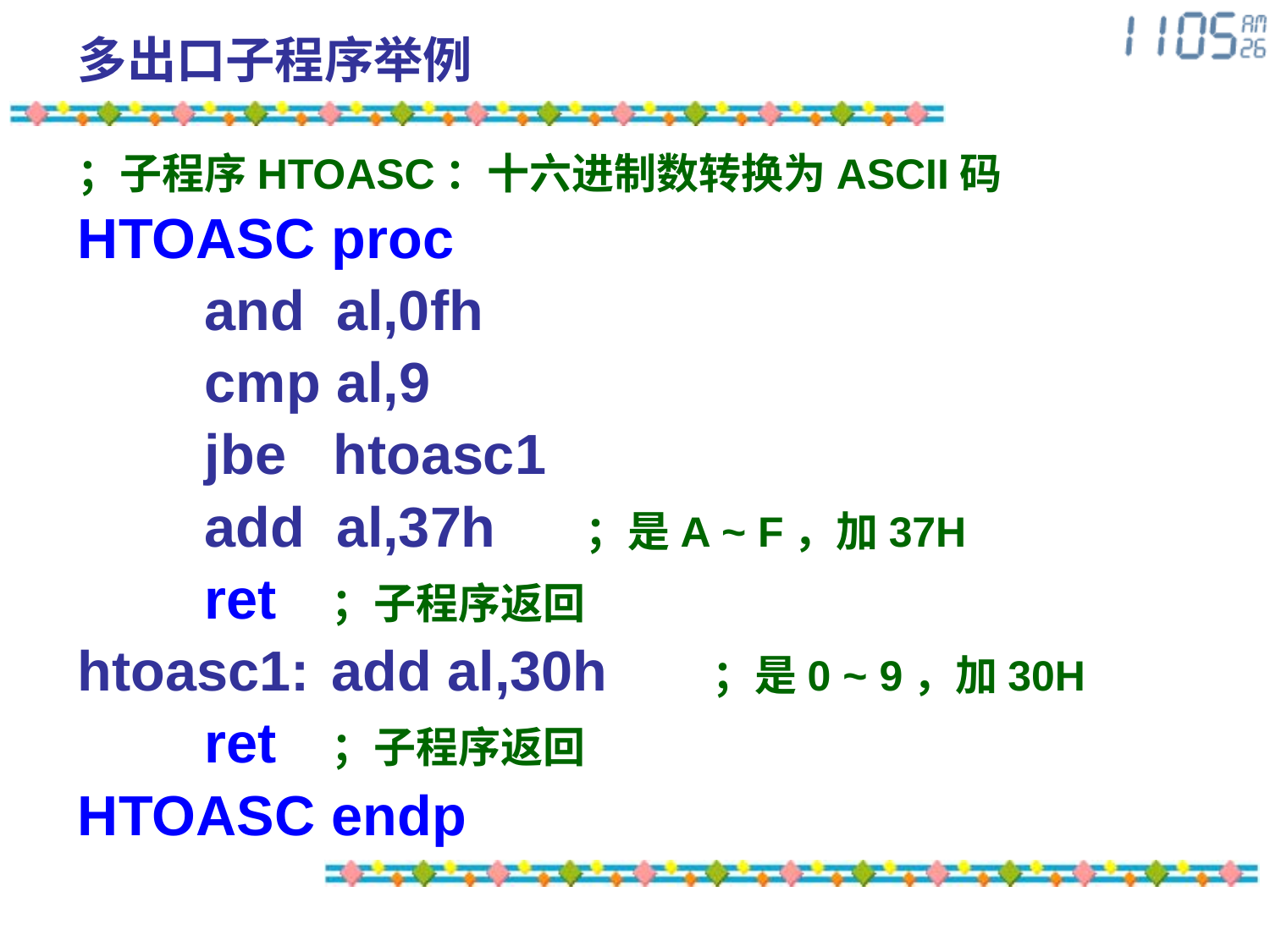

# 多出口子程序举例
；子程序HTOASC：十六进制数转换为ASCII码
HTOASC	proc
	and  al,0fh
	cmp al,9
	jbe   htoasc1
	add  al,37h	；是A ~ F，加37H
	ret	；子程序返回
htoasc1:	add al,30h	；是0 ~ 9，加30H
	ret	；子程序返回
HTOASC	endp